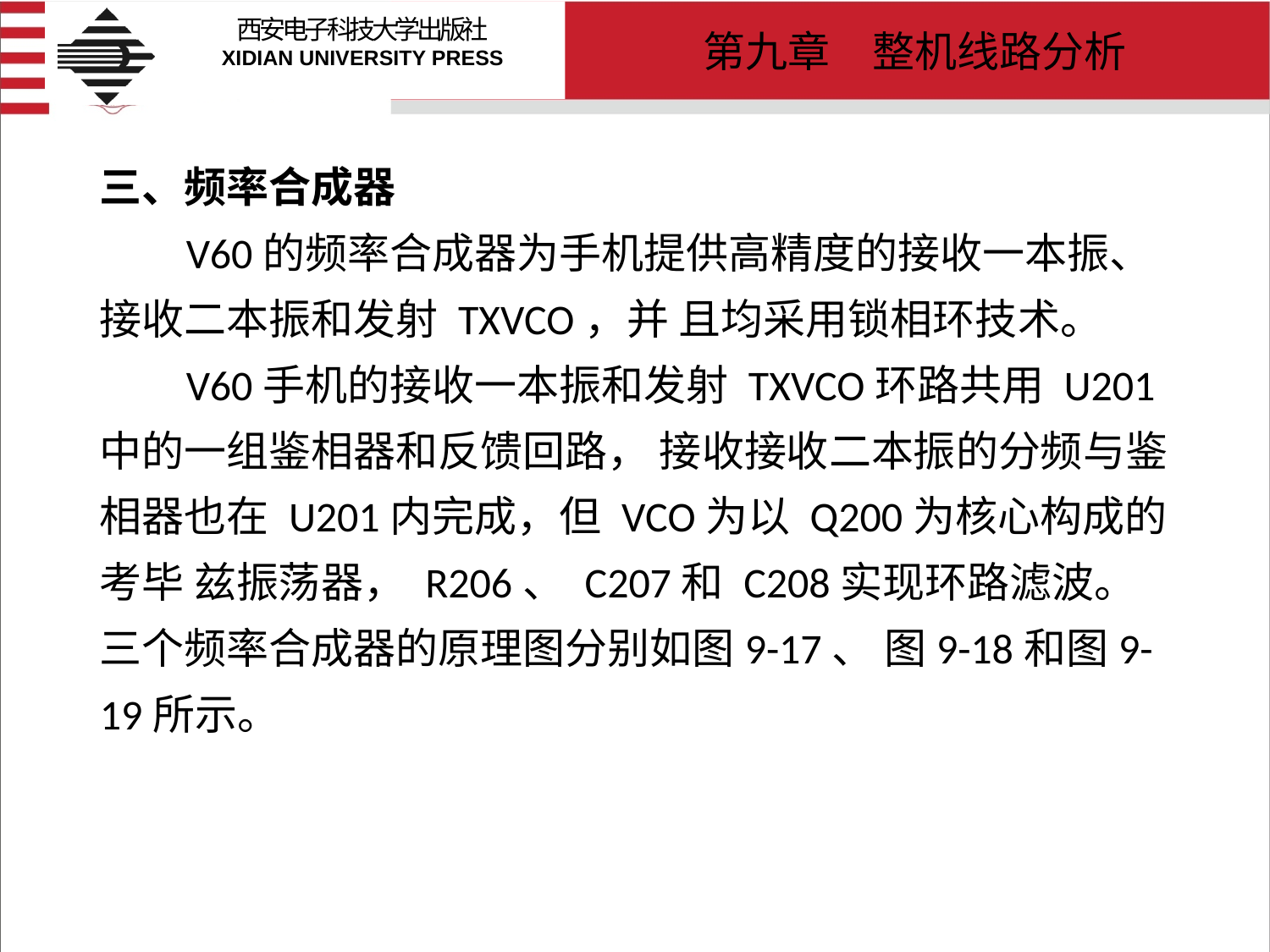

# 三、频率合成器 V60的频率合成器为手机提供高精度的接收一本振、接收二本振和发射 TXVCO，并 且均采用锁相环技术。 V60手机的接收一本振和发射 TXVCO环路共用 U201中的一组鉴相器和反馈回路， 接收接收二本振的分频与鉴相器也在 U201内完成，但 VCO为以 Q200为核心构成的考毕 兹振荡器， R206、 C207和 C208实现环路滤波。三个频率合成器的原理图分别如图9-17、 图9-18和图9-19所示。